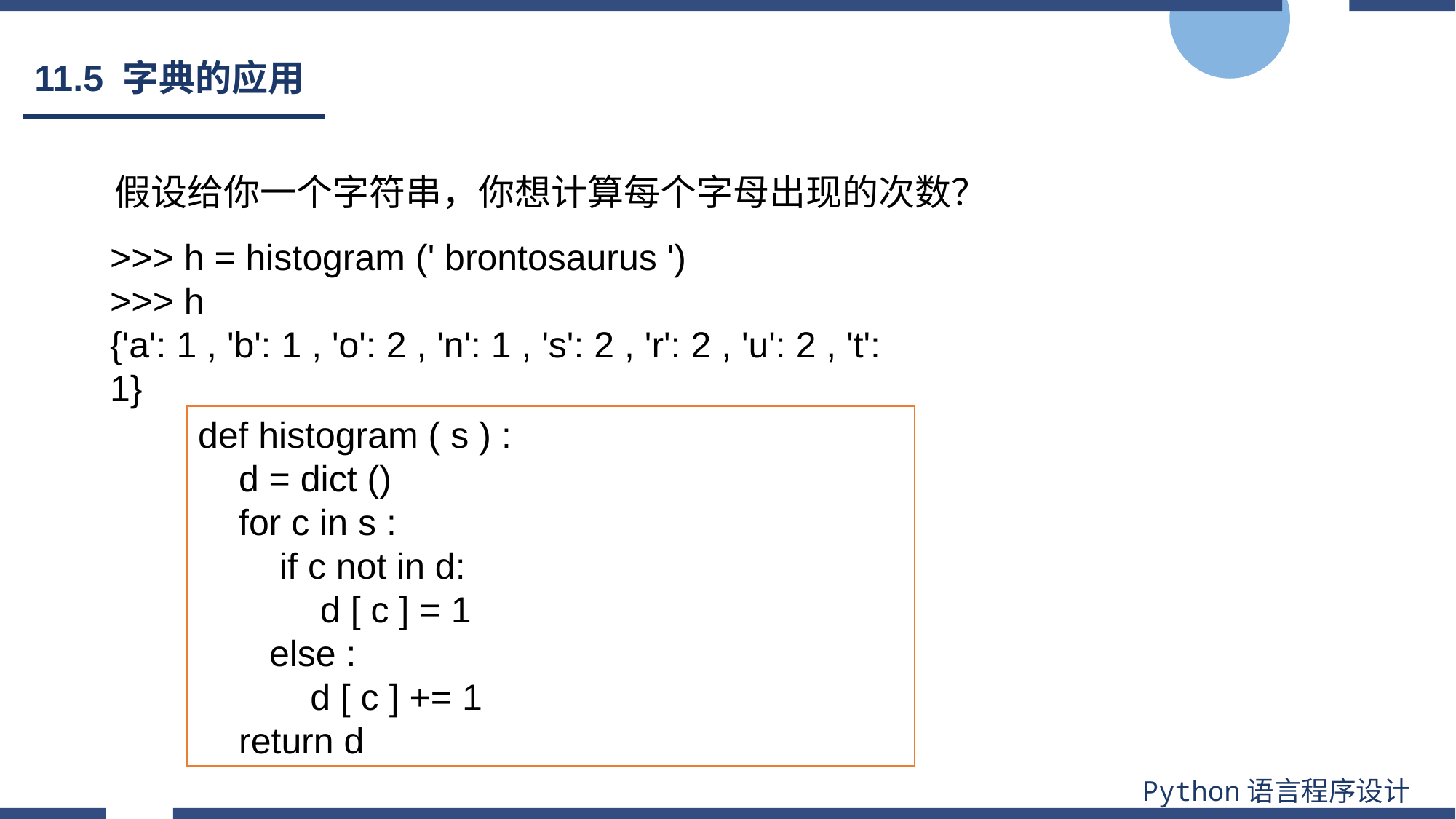

# 11.5 字典的应用
假设给你一个字符串，你想计算每个字母出现的次数？
>>> h = histogram (' brontosaurus ')
>>> h
{'a': 1 , 'b': 1 , 'o': 2 , 'n': 1 , 's': 2 , 'r': 2 , 'u': 2 , 't': 1}
def histogram ( s ) :
    d = dict ()
    for c in s :
        if c not in d:
            d [ c ] = 1
       else :
           d [ c ] += 1
    return d